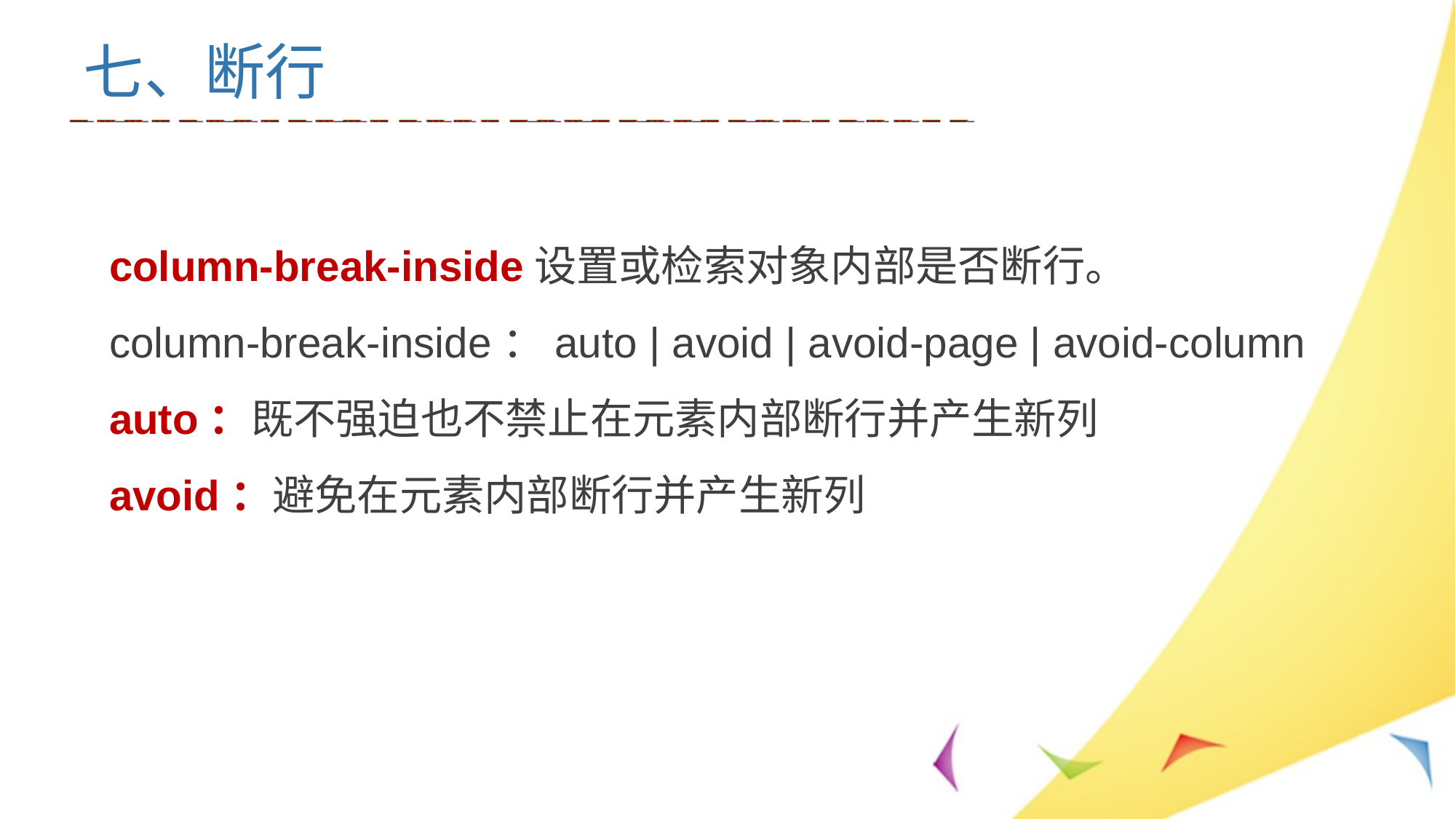

# 七、断行
column-break-inside设置或检索对象内部是否断行。
column-break-inside：auto | avoid | avoid-page | avoid-column
auto：既不强迫也不禁止在元素内部断行并产生新列
avoid：避免在元素内部断行并产生新列